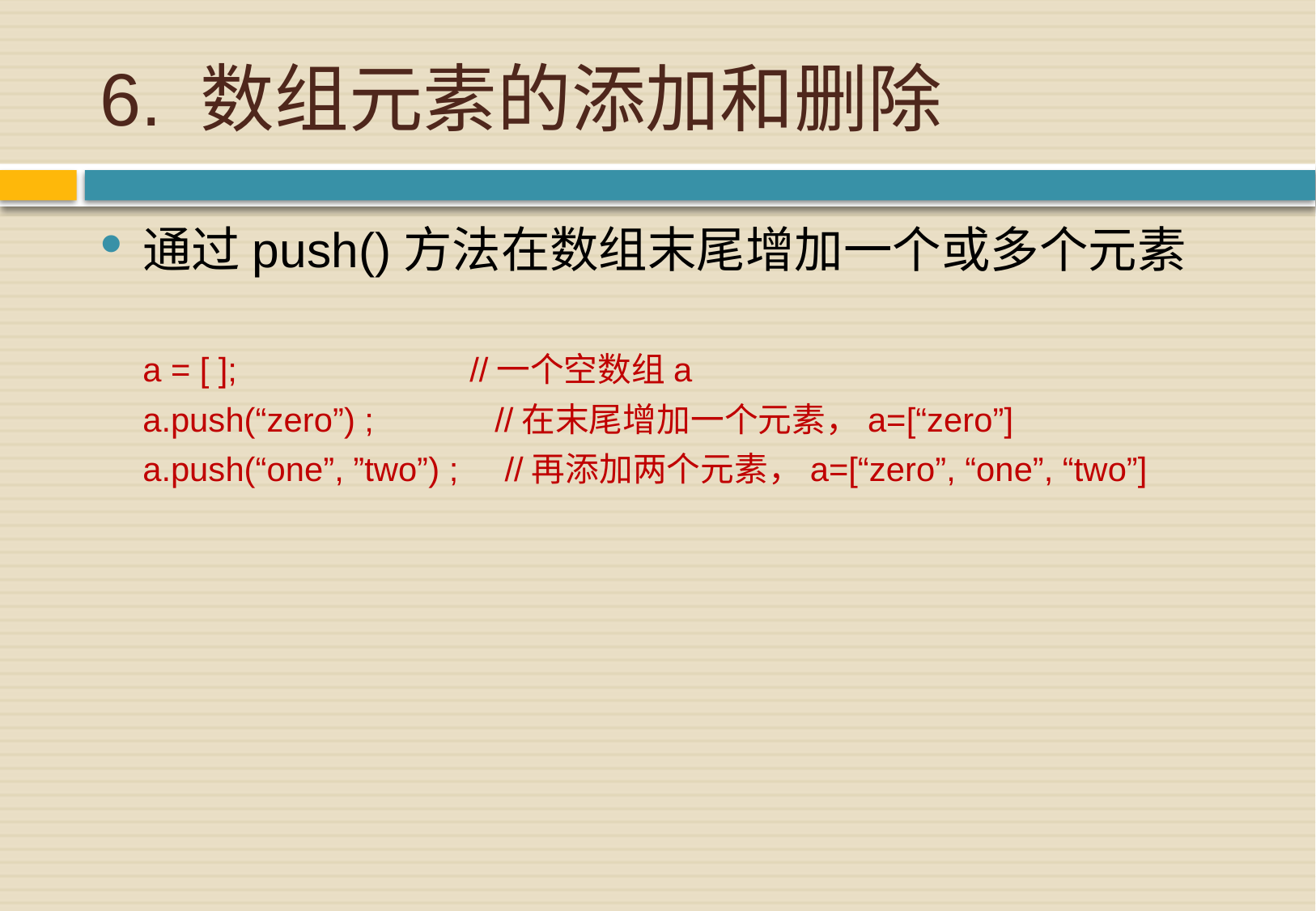

# 6. 数组元素的添加和删除
通过push()方法在数组末尾增加一个或多个元素

a = [ ];                         //一个空数组a
a.push(“zero”) ;             //在末尾增加一个元素，a=[“zero”]
a.push(“one”, ”two”) ;     //再添加两个元素，a=[“zero”, “one”, “two”]